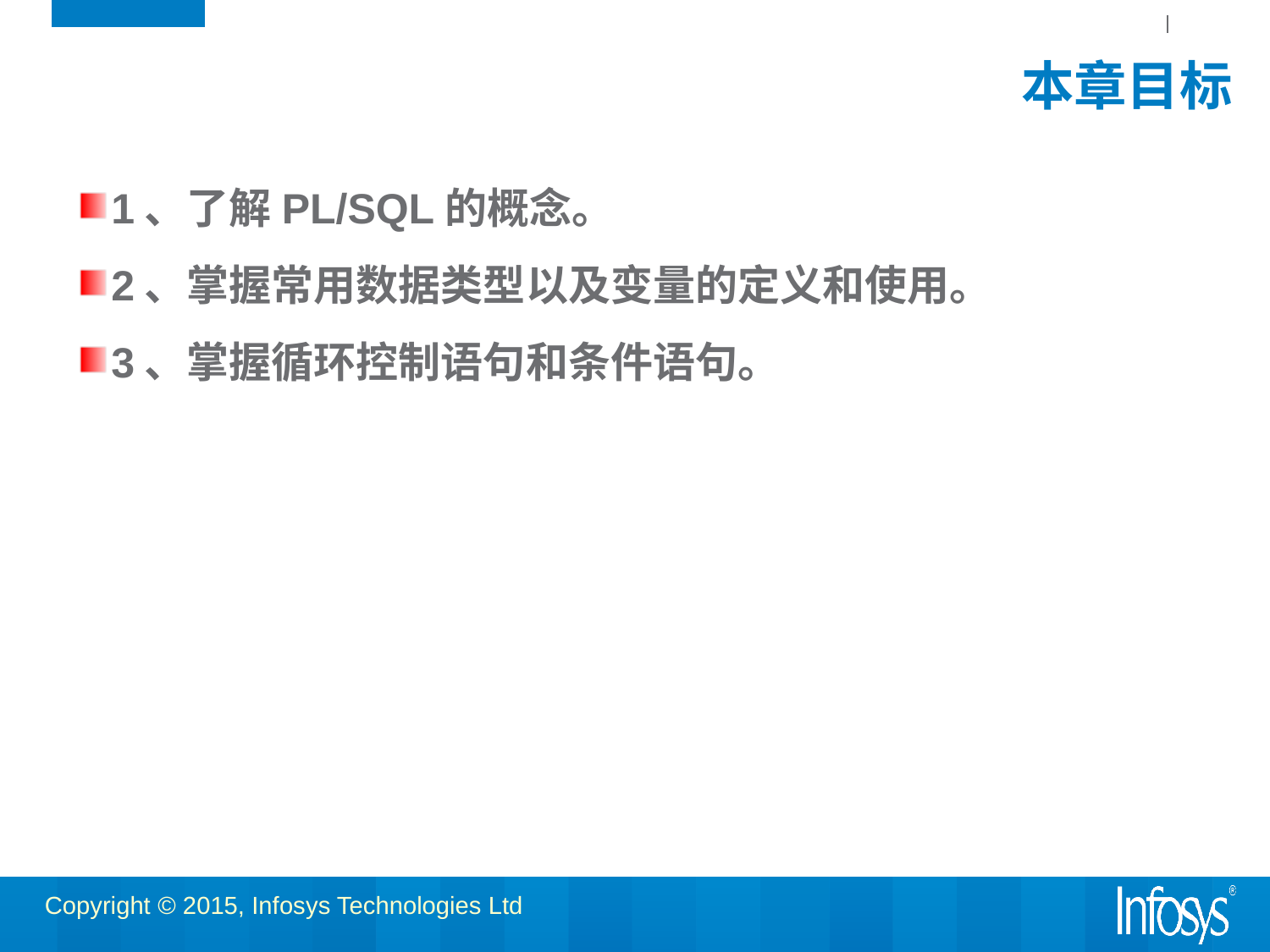

# 本章目标
1、了解PL/SQL的概念。
2、掌握常用数据类型以及变量的定义和使用。
3、掌握循环控制语句和条件语句。